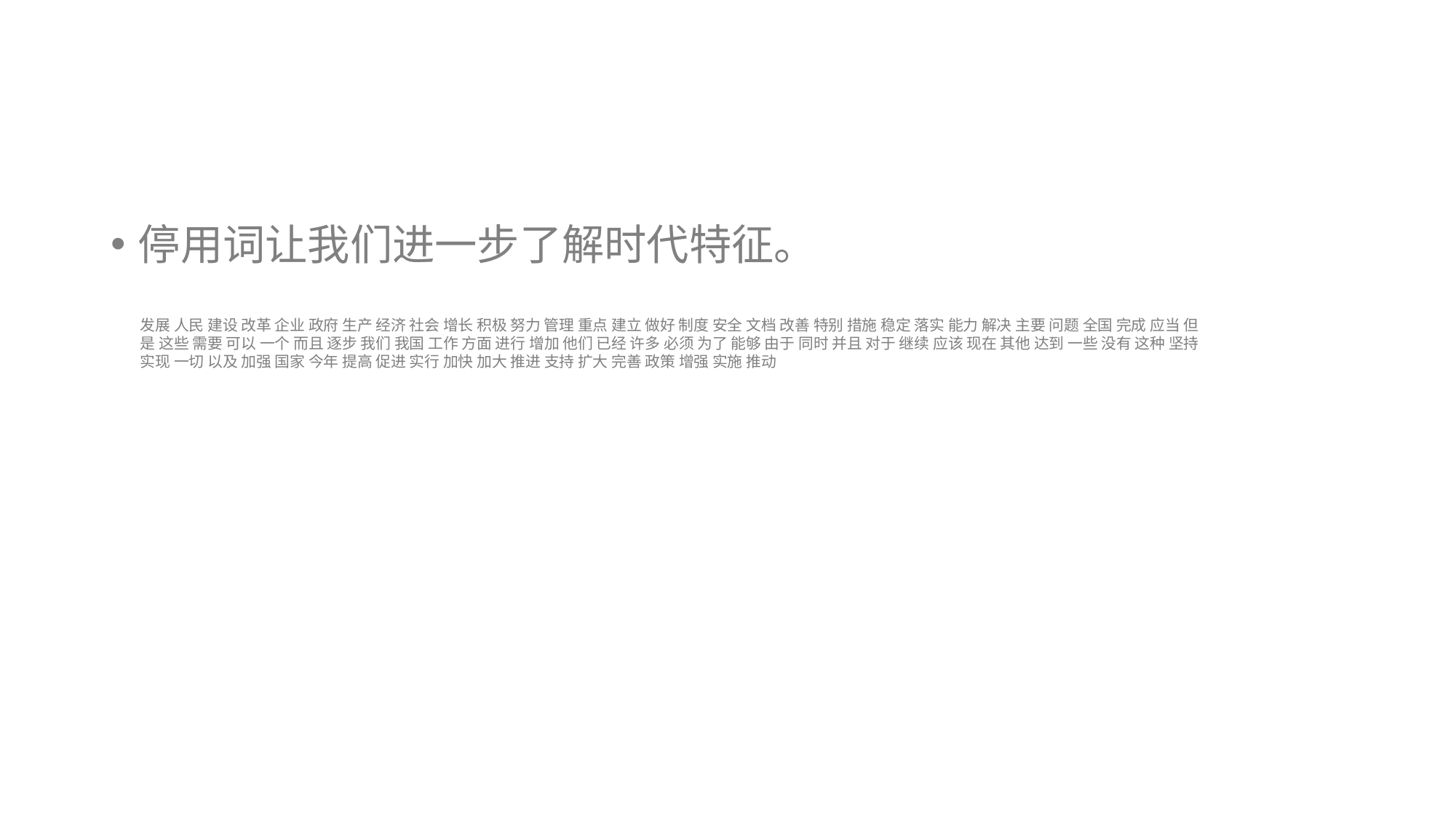

停用词让我们进一步了解时代特征。

发展 人民 建设 改革 企业 政府 生产 经济 社会 增长 积极 努力 管理 重点 建立 做好 制度 安全 文档 改善 特别 措施 稳定 落实 能力 解决 主要 问题 全国 完成 应当 但是 这些 需要 可以 一个 而且 逐步 我们 我国 工作 方面 进行 增加 他们 已经 许多 必须 为了 能够 由于 同时 并且 对于 继续 应该 现在 其他 达到 一些 没有 这种 坚持 实现 一切 以及 加强 国家 今年 提高 促进 实行 加快 加大 推进 支持 扩大 完善 政策 增强 实施 推动